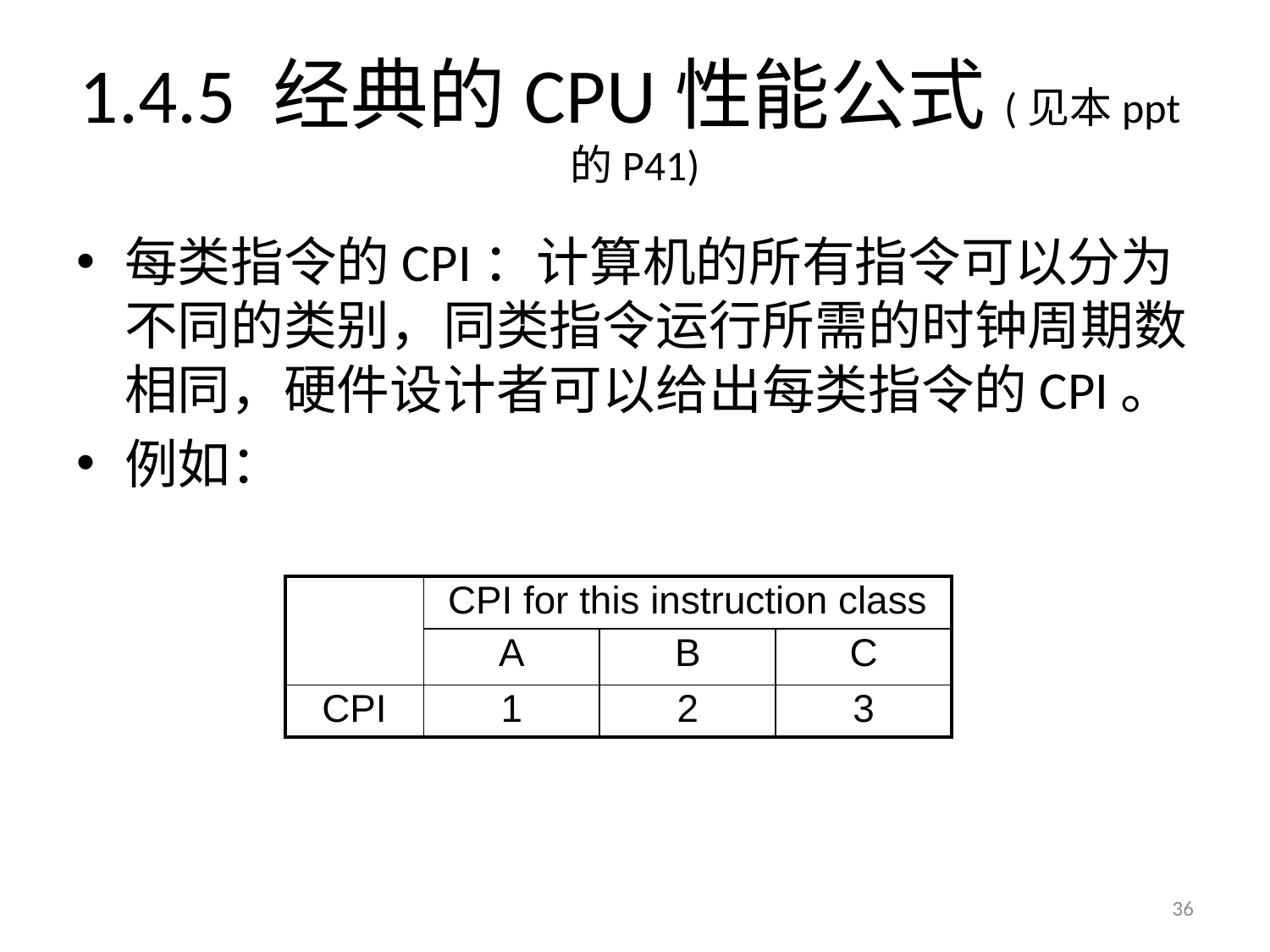

# 1.4.5 经典的CPU性能公式(见本ppt的P41)
每类指令的CPI：计算机的所有指令可以分为不同的类别，同类指令运行所需的时钟周期数相同，硬件设计者可以给出每类指令的CPI。
例如：
|  | CPI for this instruction class |  |  |
| --- | --- | --- | --- |
|  | A | B | C |
| CPI | 1 | 2 | 3 |
36